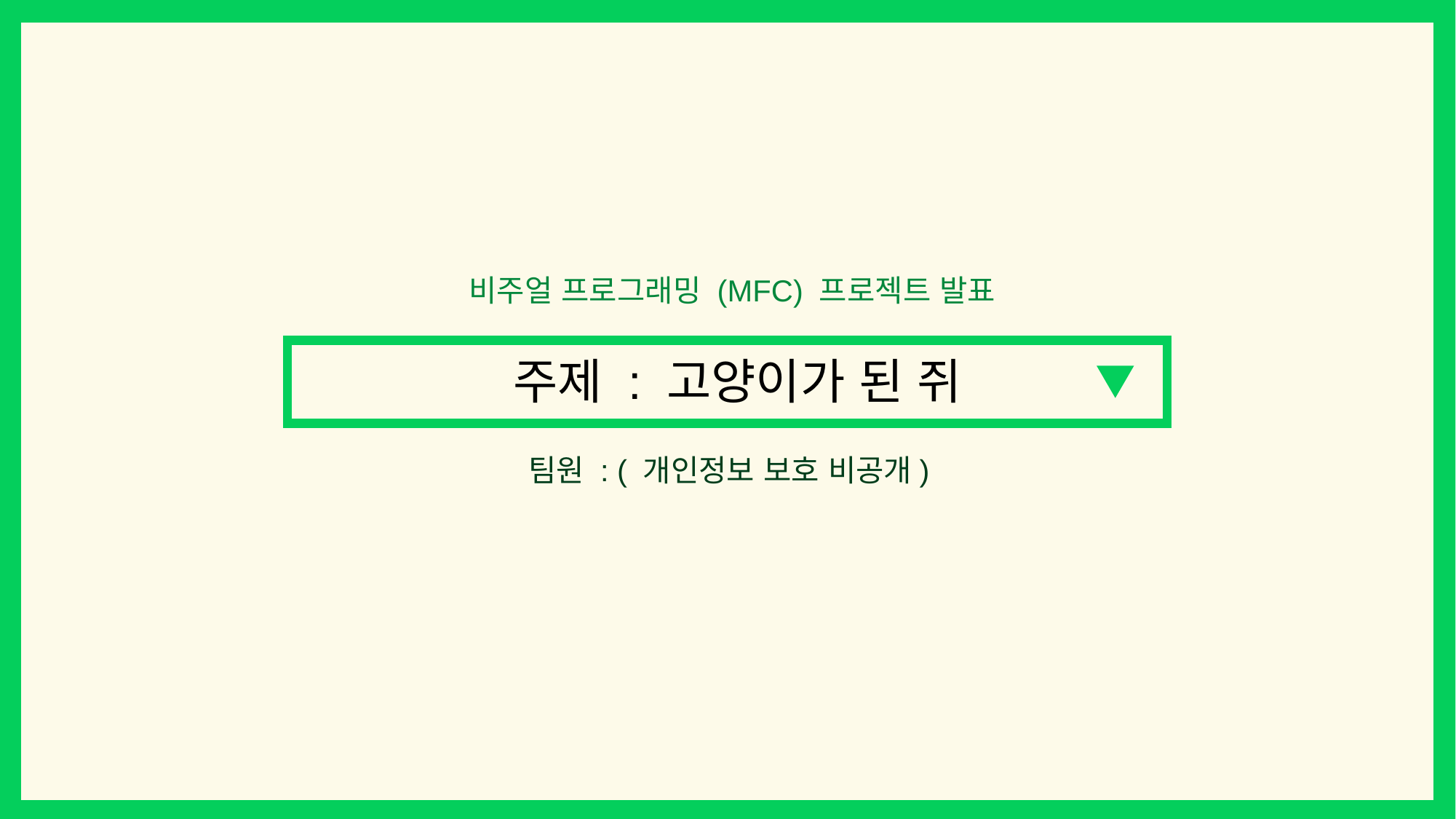

# 비주얼 프로그래밍 (MFC) 프로젝트 발표

주제 : 고양이가 된 쥐

팀원 : ( 개인정보 보호 비공개)